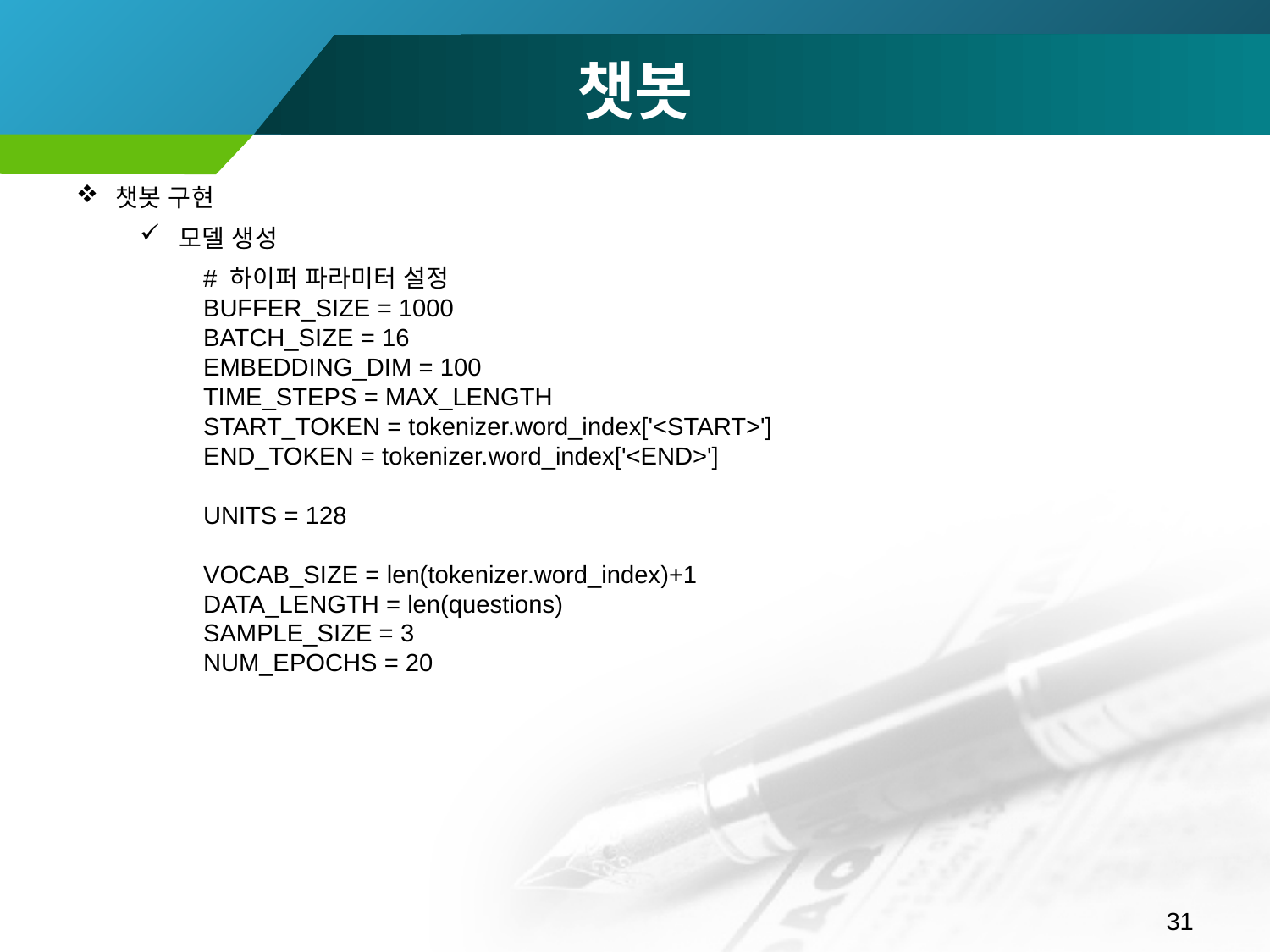

챗봇
챗봇 구현
모델 생성
# 하이퍼 파라미터 설정
BUFFER_SIZE = 1000
BATCH_SIZE = 16
EMBEDDING_DIM = 100
TIME_STEPS = MAX_LENGTH
START_TOKEN = tokenizer.word_index['<START>']
END_TOKEN = tokenizer.word_index['<END>']

UNITS = 128

VOCAB_SIZE = len(tokenizer.word_index)+1
DATA_LENGTH = len(questions)
SAMPLE_SIZE = 3
NUM_EPOCHS = 20
31